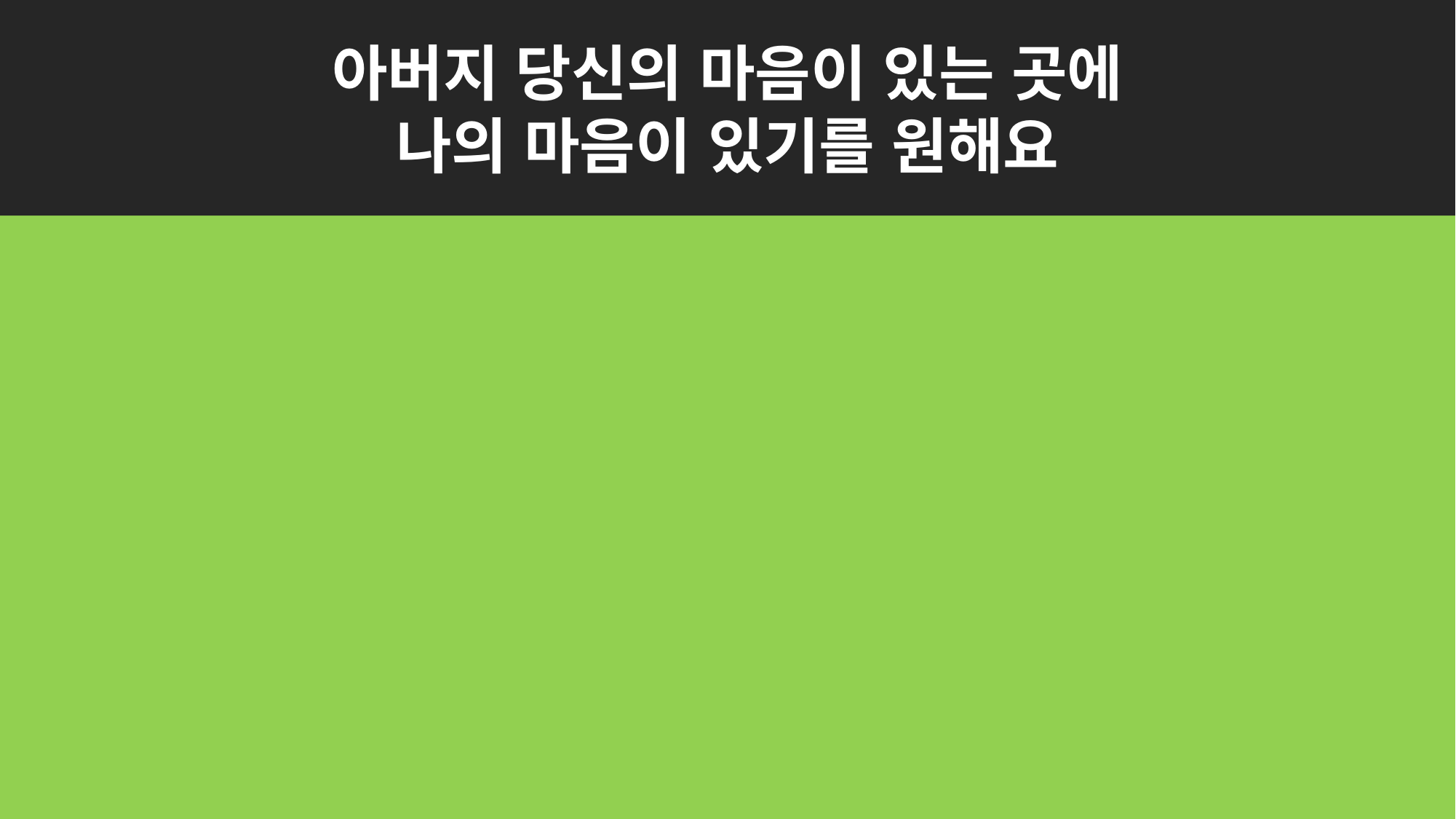

아버지 당신의 마음이 있는 곳에
나의 마음이 있기를 원해요